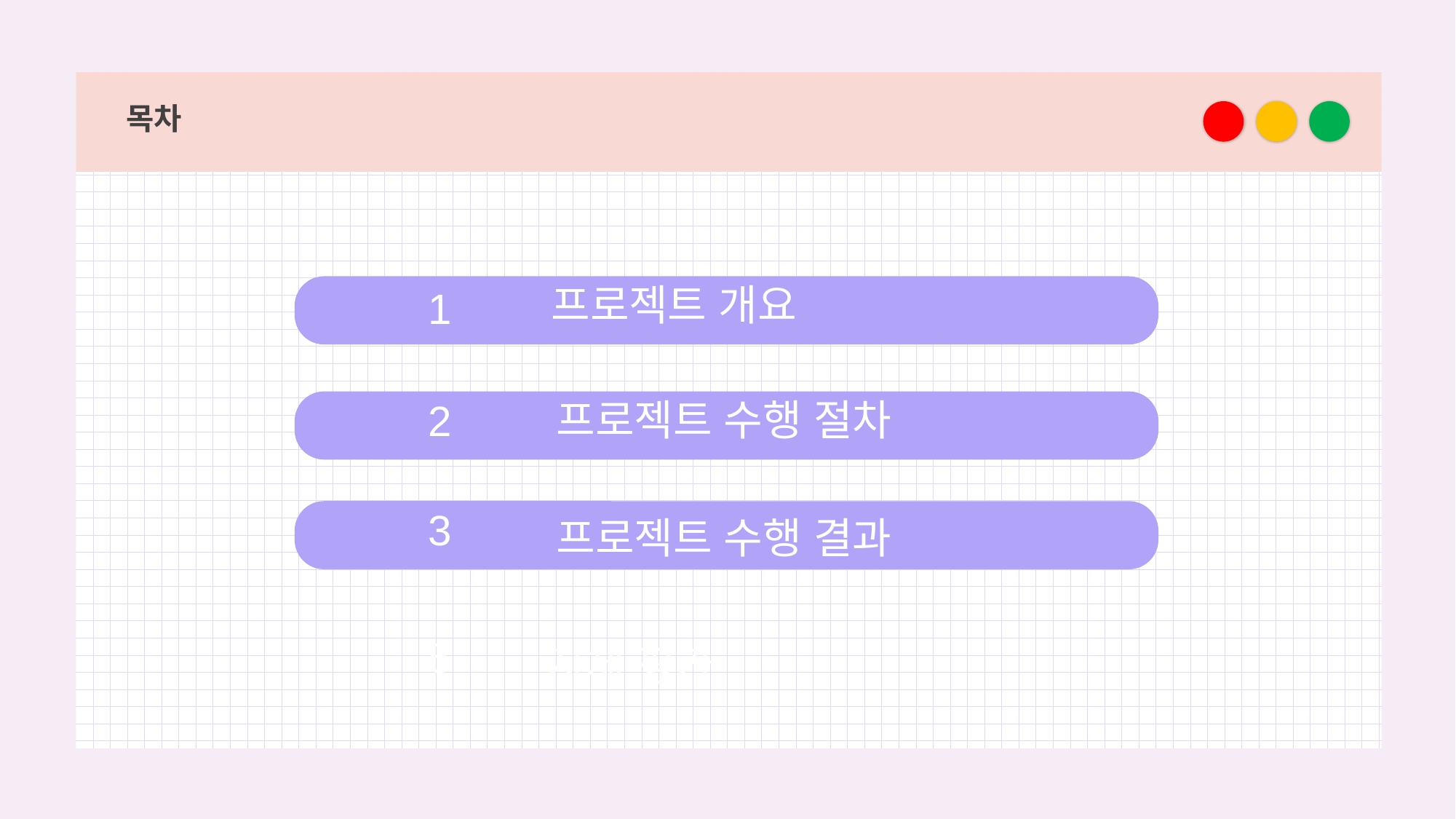

목차

프로젝트 개요

1
프로젝트 수행 절차
2

3

프로젝트 수행 결과
5
자체 평가